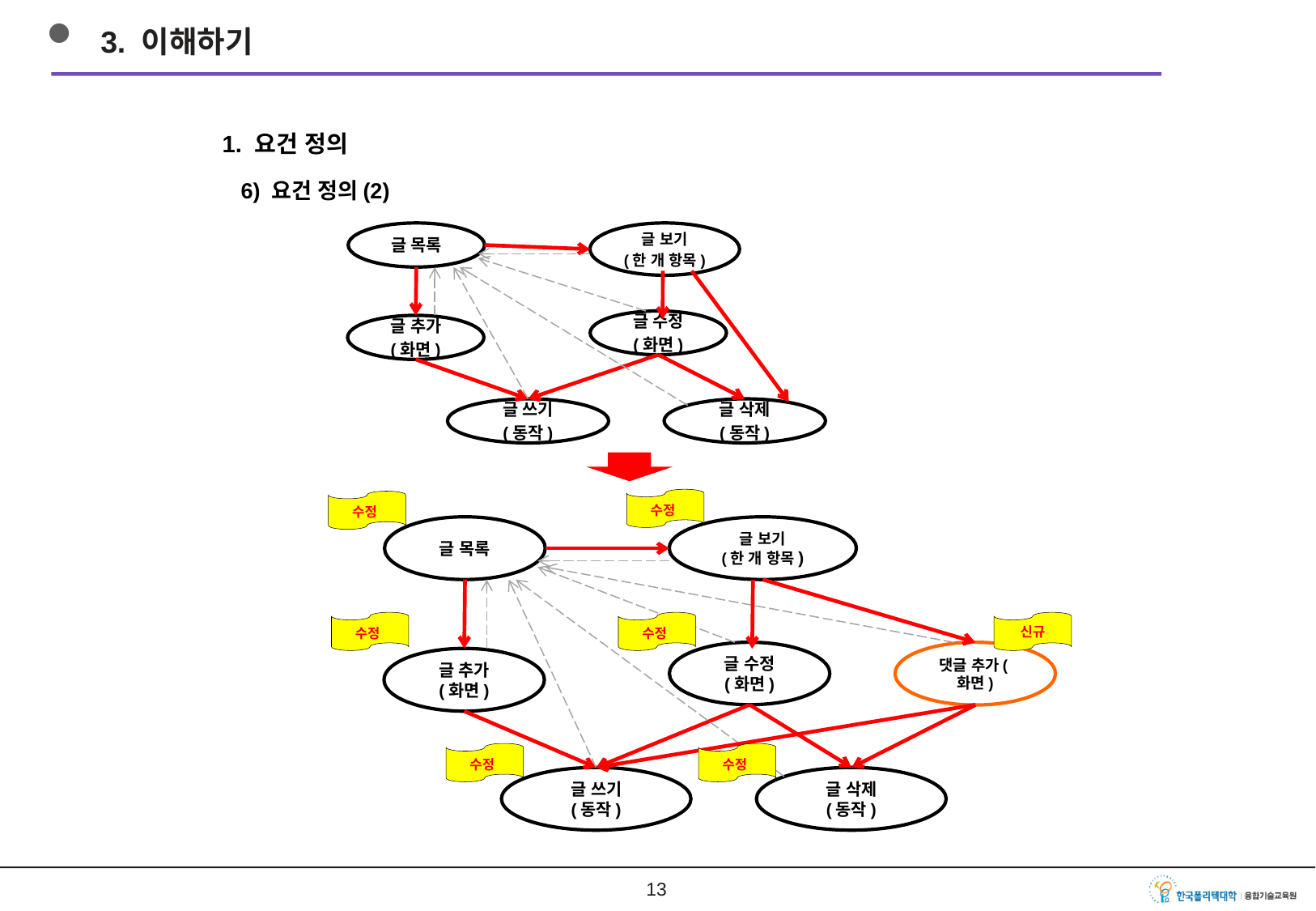

3. 이해하기
1. 요건 정의
6) 요건 정의(2)
글 목록
글 보기
(한 개 항목)
글 수정
(화면)
글 추가
(화면)
글 쓰기
(동작)
글 삭제
(동작)

수정
수정
글 목록
글 보기
(한 개 항목)
글 수정
(화면)
댓글 추가(화면)
글 추가
(화면)
글 쓰기
(동작)
글 삭제
(동작)
수정
수정
신규
수정
수정
13